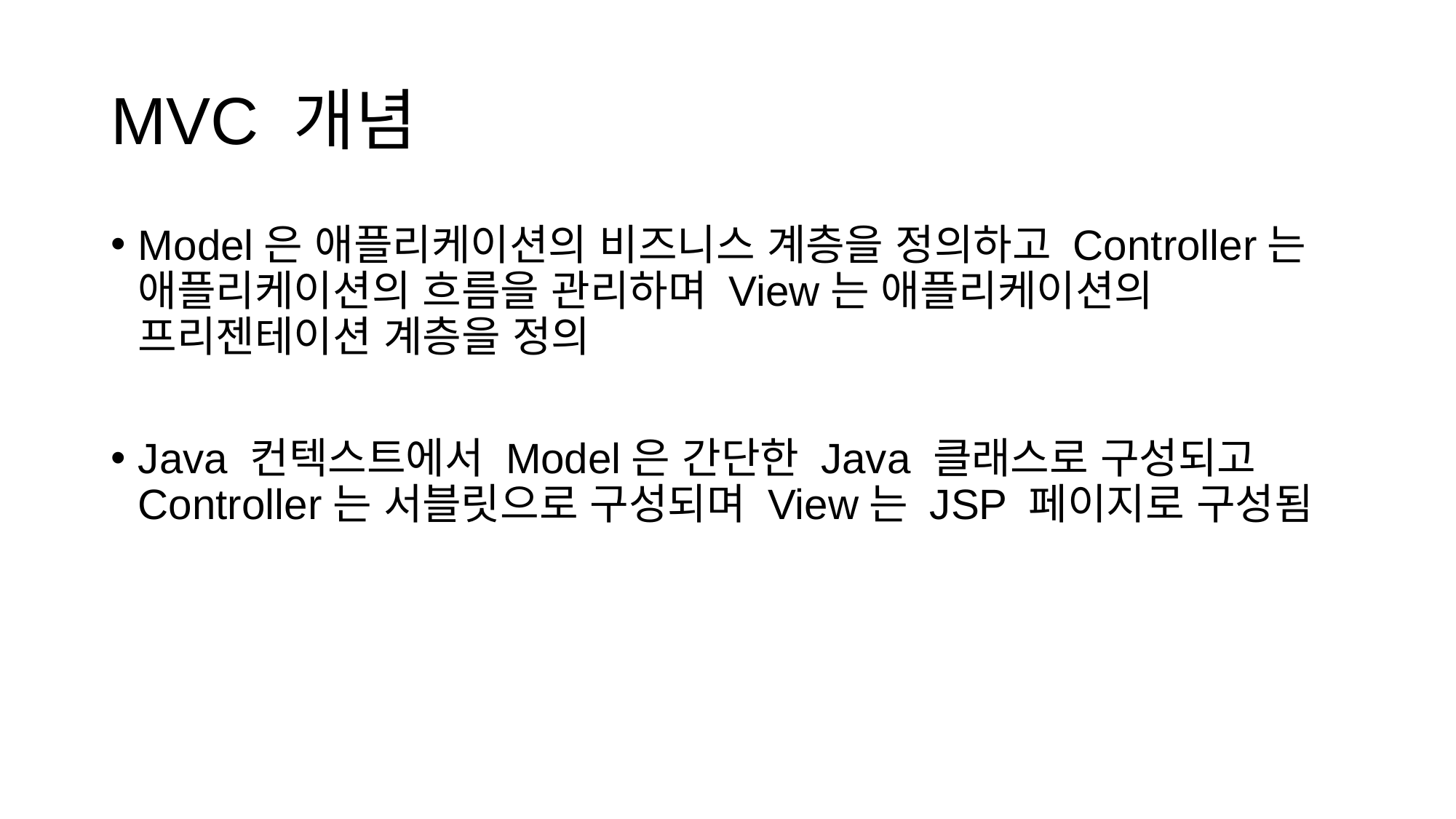

# MVC 개념
Model은 애플리케이션의 비즈니스 계층을 정의하고 Controller는 애플리케이션의 흐름을 관리하며 View는 애플리케이션의 프리젠테이션 계층을 정의

Java 컨텍스트에서 Model은 간단한 Java 클래스로 구성되고 Controller는 서블릿으로 구성되며 View는 JSP 페이지로 구성됨